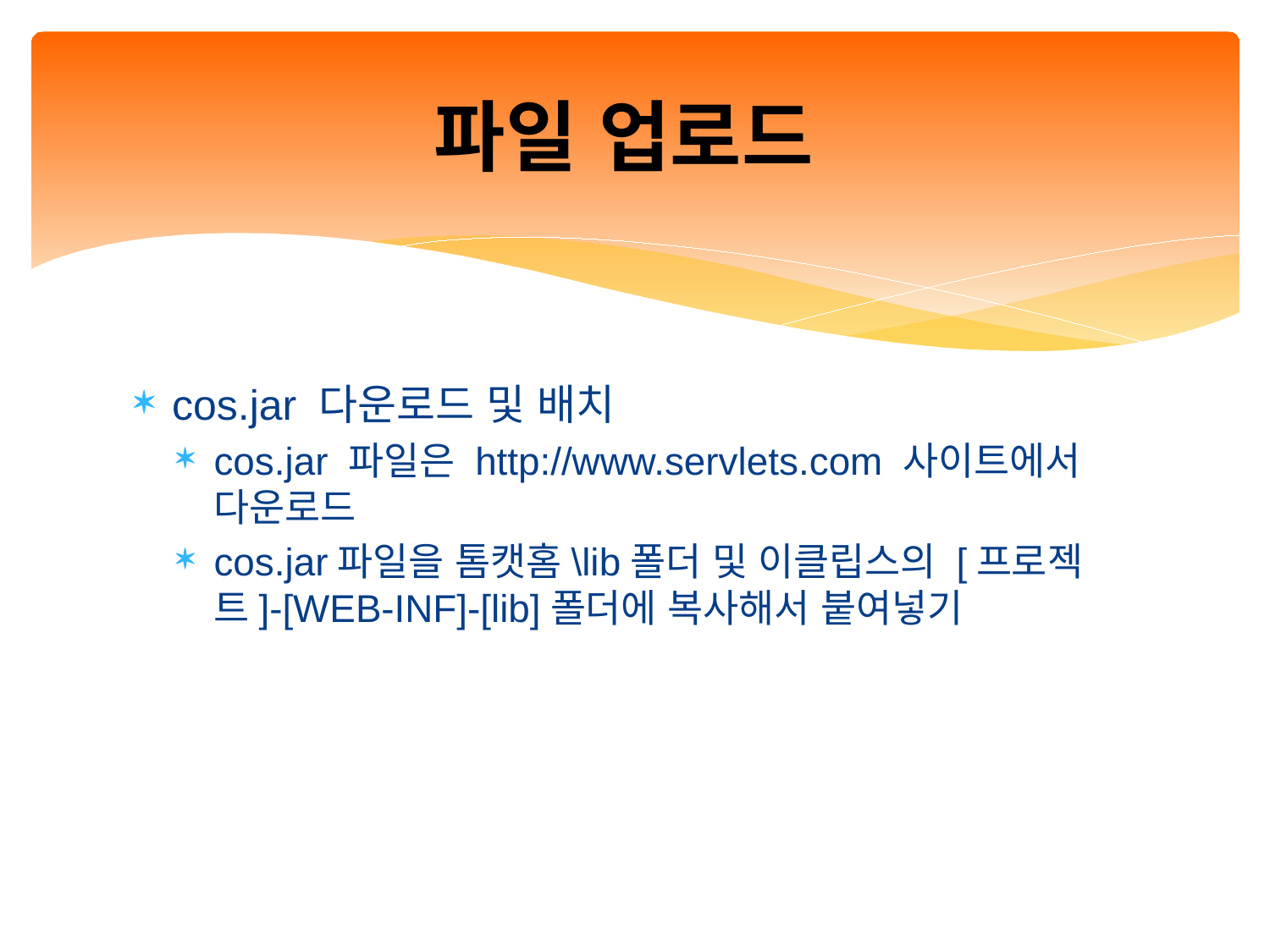

# 파일 업로드
cos.jar 다운로드 및 배치
cos.jar 파일은 http://www.servlets.com 사이트에서 다운로드
cos.jar파일을 톰캣홈\lib폴더 및 이클립스의 [프로젝트]-[WEB-INF]-[lib]폴더에 복사해서 붙여넣기